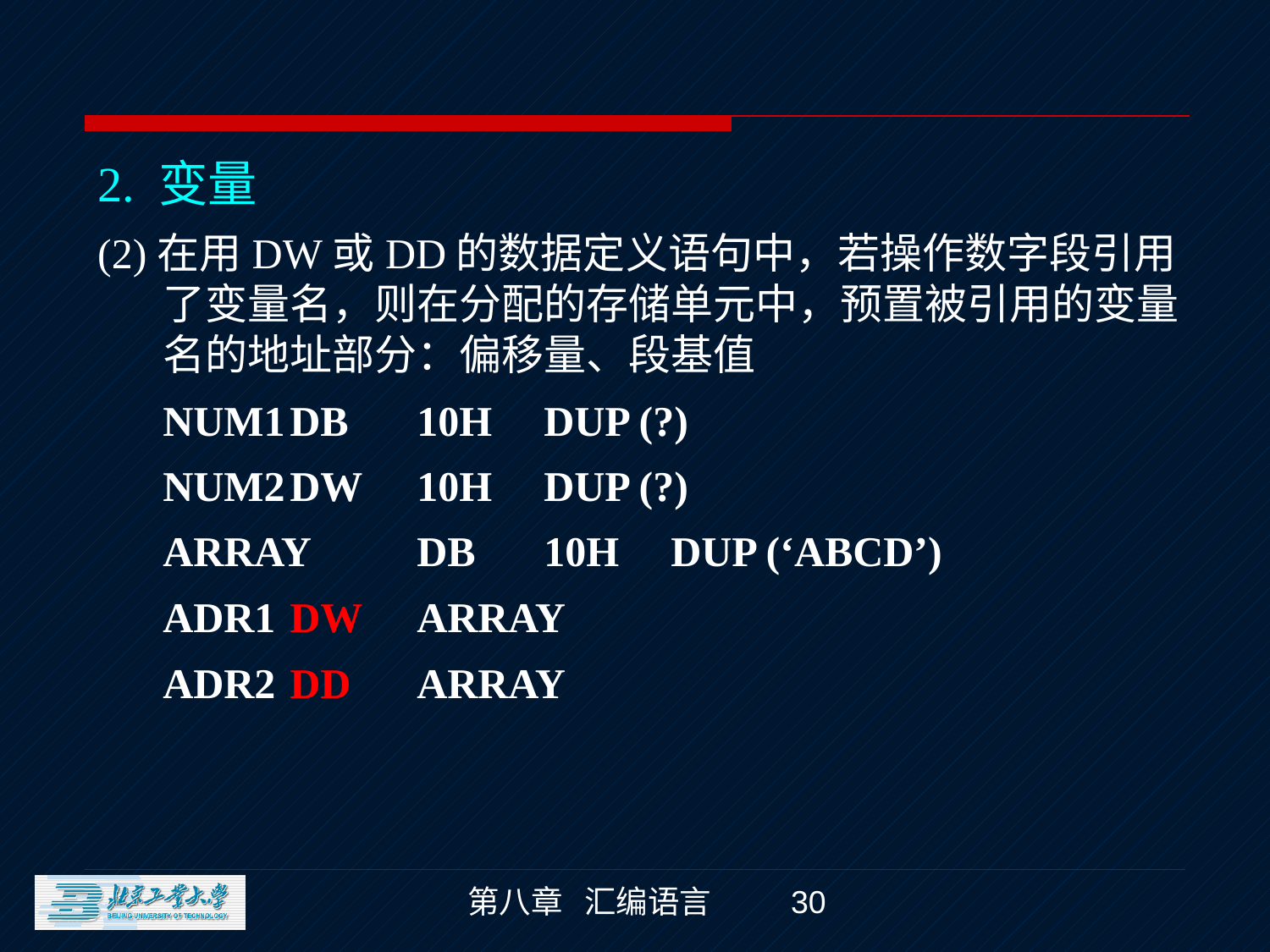

2. 变量
(2)在用DW或DD的数据定义语句中，若操作数字段引用了变量名，则在分配的存储单元中，预置被引用的变量名的地址部分：偏移量、段基值
	NUM1	DB	10H	DUP (?)
	NUM2	DW	10H	DUP (?)
	ARRAY	DB	10H	DUP (‘ABCD’)
	ADR1	DW	ARRAY
	ADR2	DD	ARRAY